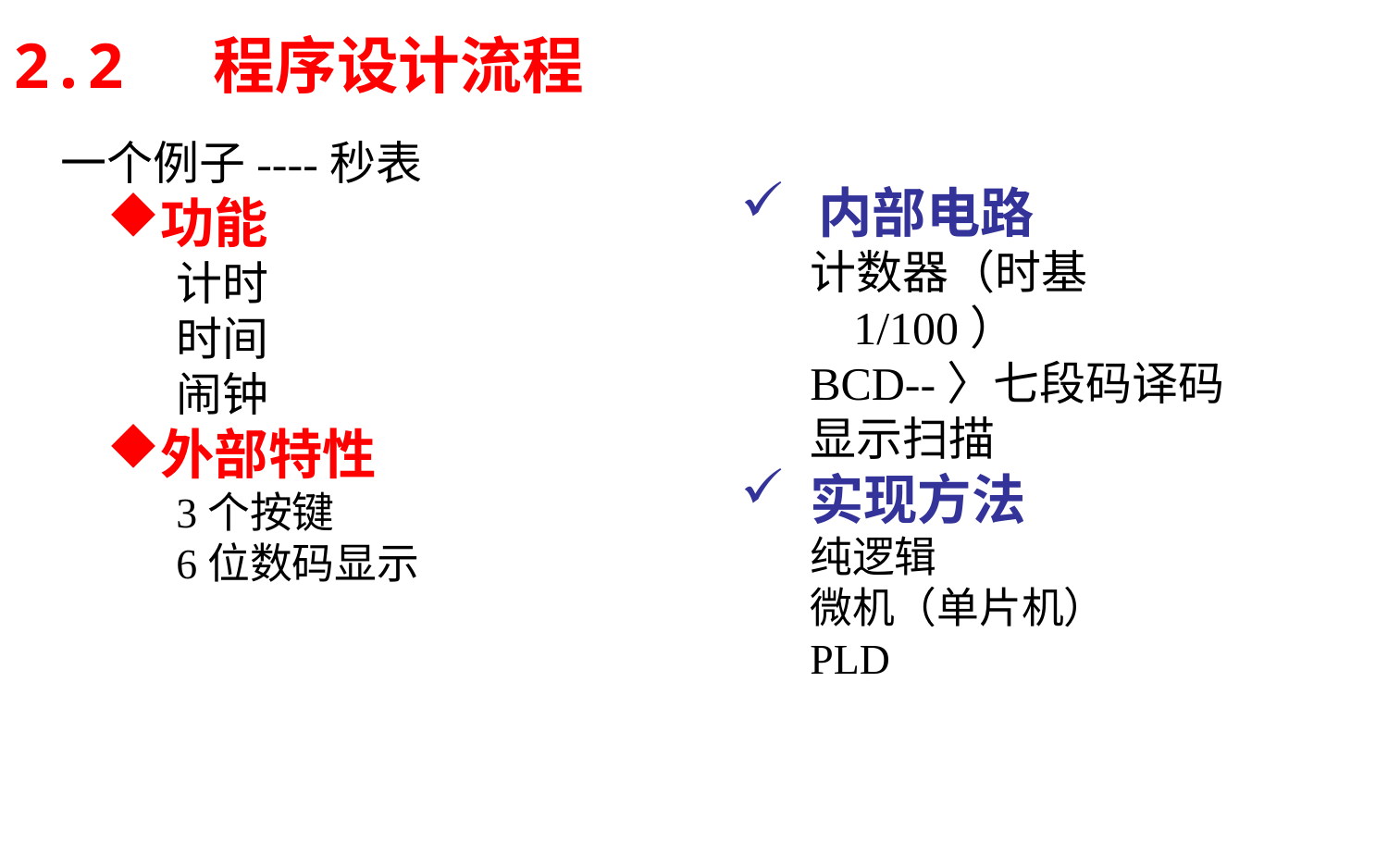

2.2  程序设计流程
一个例子----秒表
内部电路
计数器（时基1/100）
BCD--〉七段码译码
显示扫描
实现方法
纯逻辑
微机（单片机）
PLD
功能
计时
时间
闹钟
外部特性
3个按键
6位数码显示